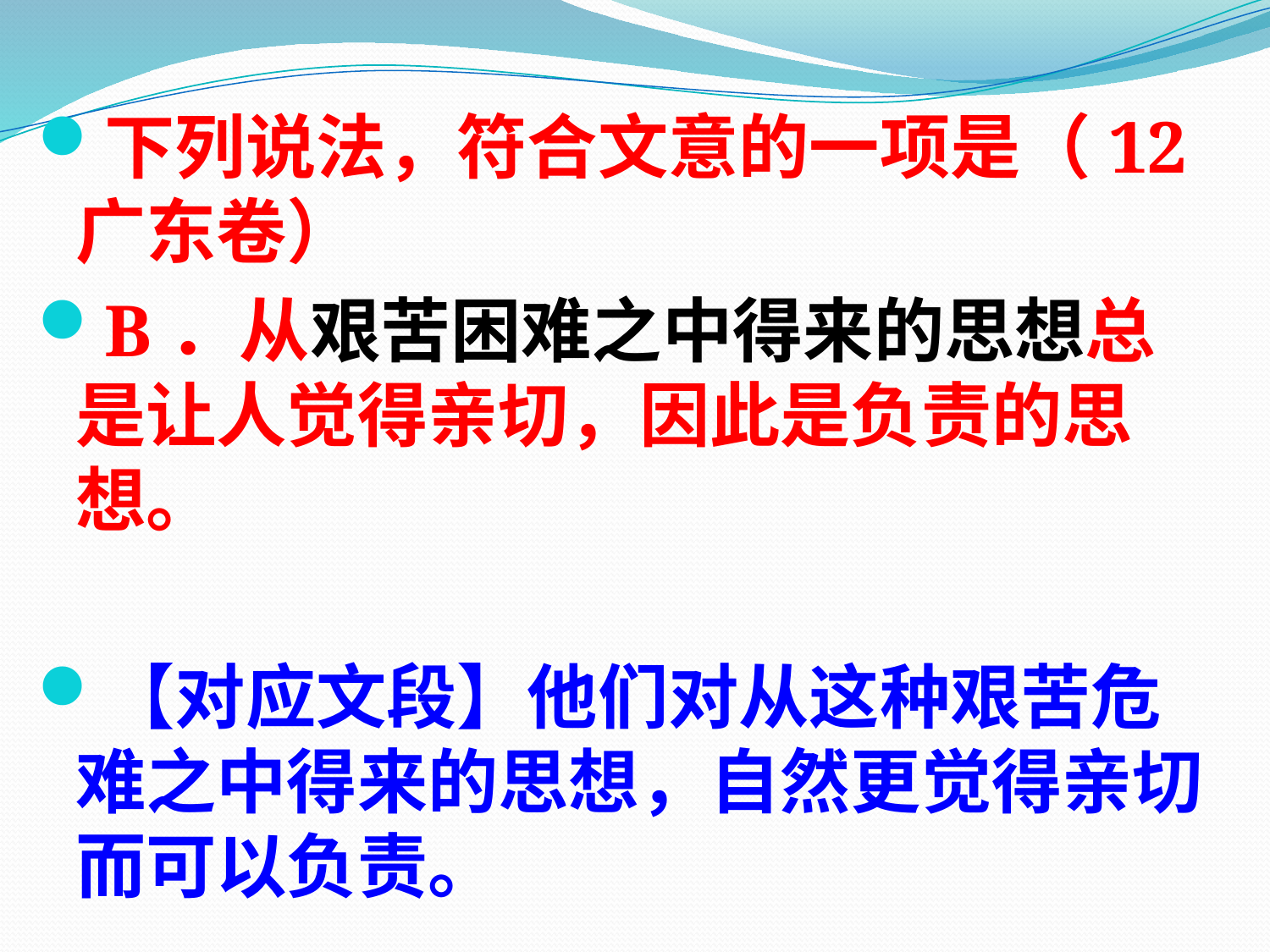

下列说法，符合文意的一项是（12广东卷）
B．从艰苦困难之中得来的思想总是让人觉得亲切，因此是负责的思想。

【对应文段】他们对从这种艰苦危难之中得来的思想，自然更觉得亲切而可以负责。